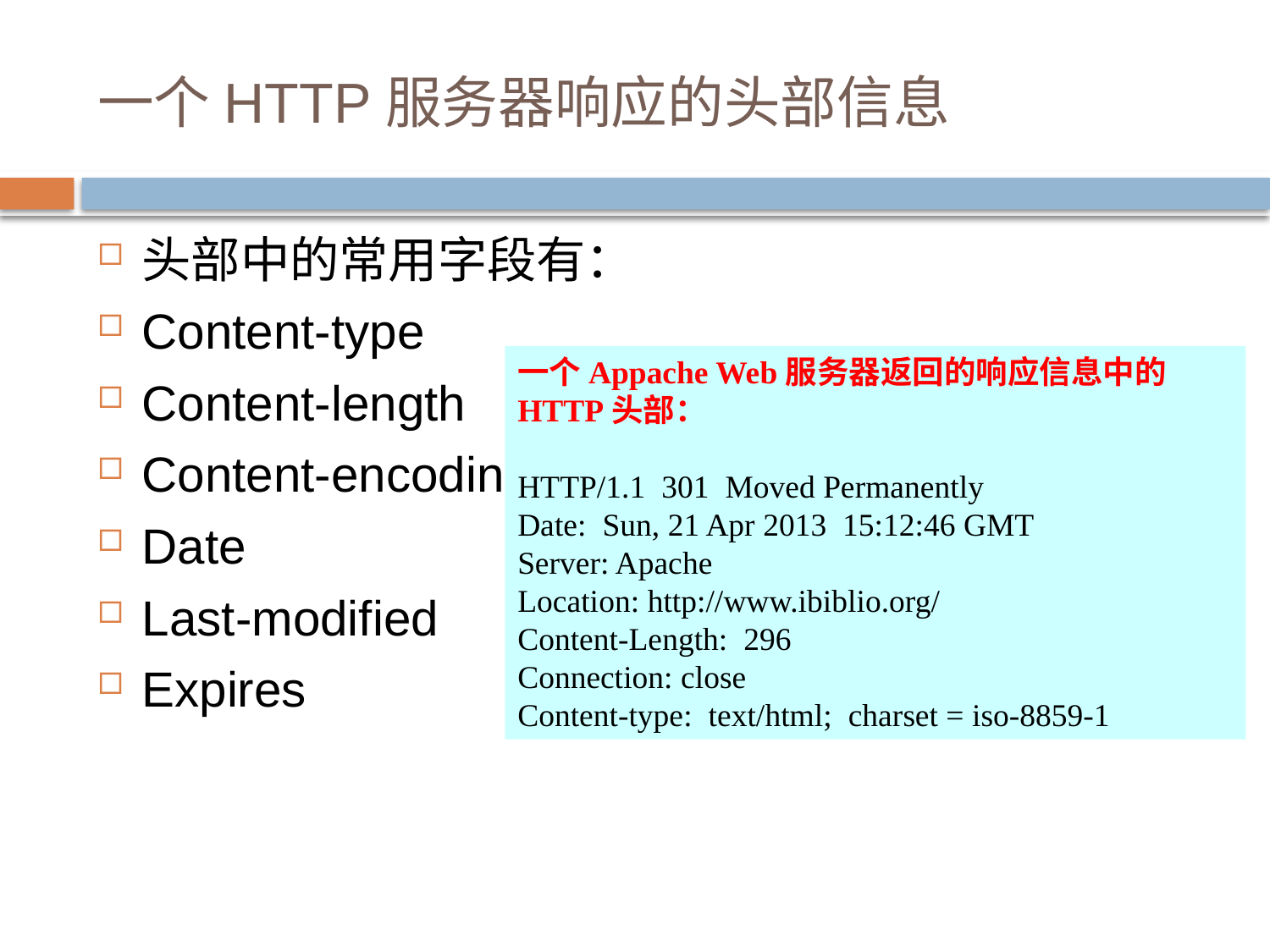

# 一个HTTP服务器响应的头部信息
头部中的常用字段有：
Content-type
Content-length
Content-encoding
Date
Last-modified
Expires
一个Appache Web服务器返回的响应信息中的HTTP头部：

HTTP/1.1  301  Moved Permanently
Date:  Sun, 21 Apr 2013  15:12:46 GMT
Server: Apache
Location: http://www.ibiblio.org/
Content-Length:  296
Connection: close
Content-type:  text/html;  charset = iso-8859-1